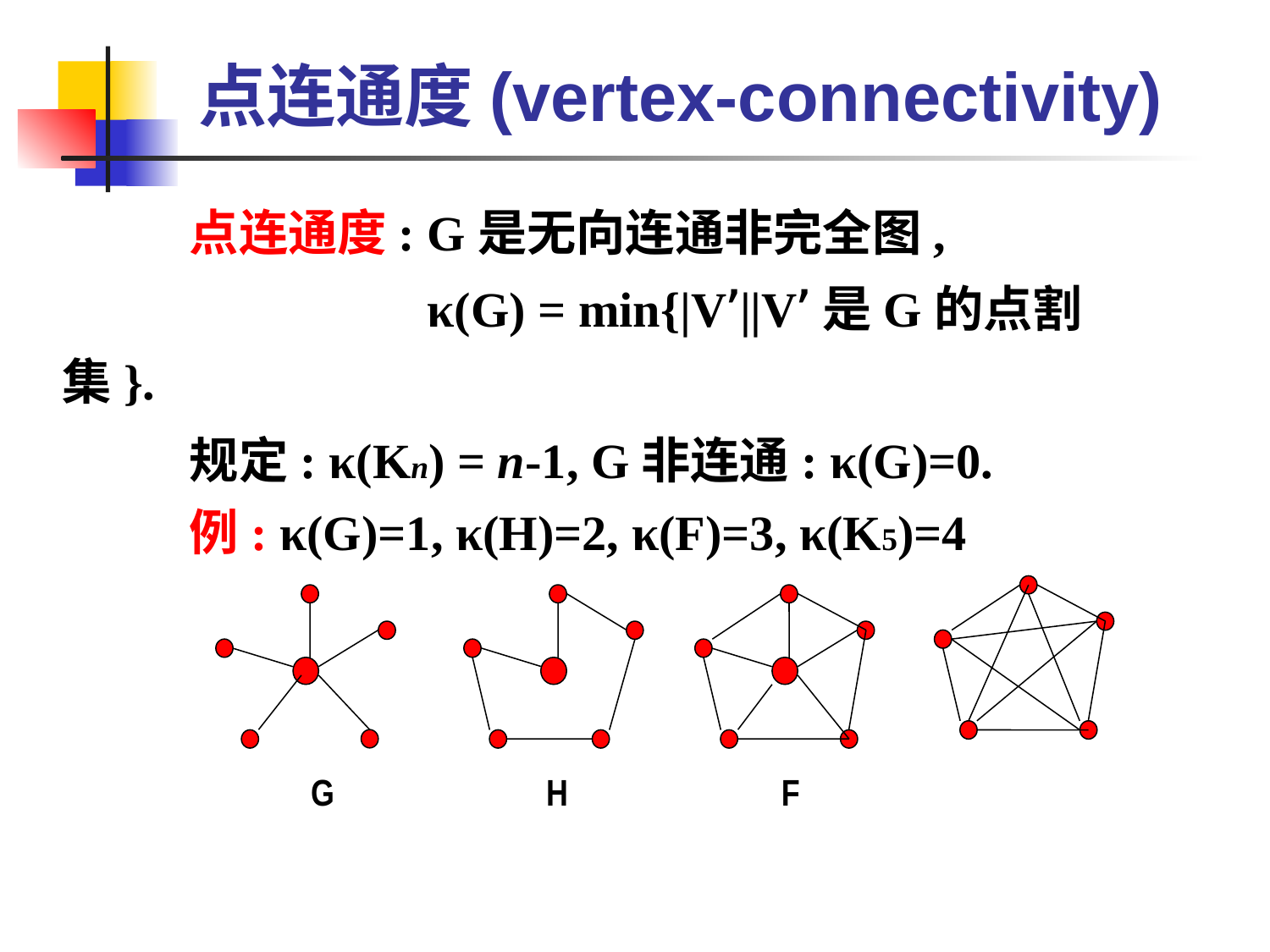

点连通度(vertex-connectivity)

	点连通度: G是无向连通非完全图,
		         κ(G) = min{|V’||V’是G的点割集}.
	规定: κ(Kn) = n-1, G非连通: κ(G)=0.
	例: κ(G)=1, κ(H)=2, κ(F)=3, κ(K5)=4

G

H

F